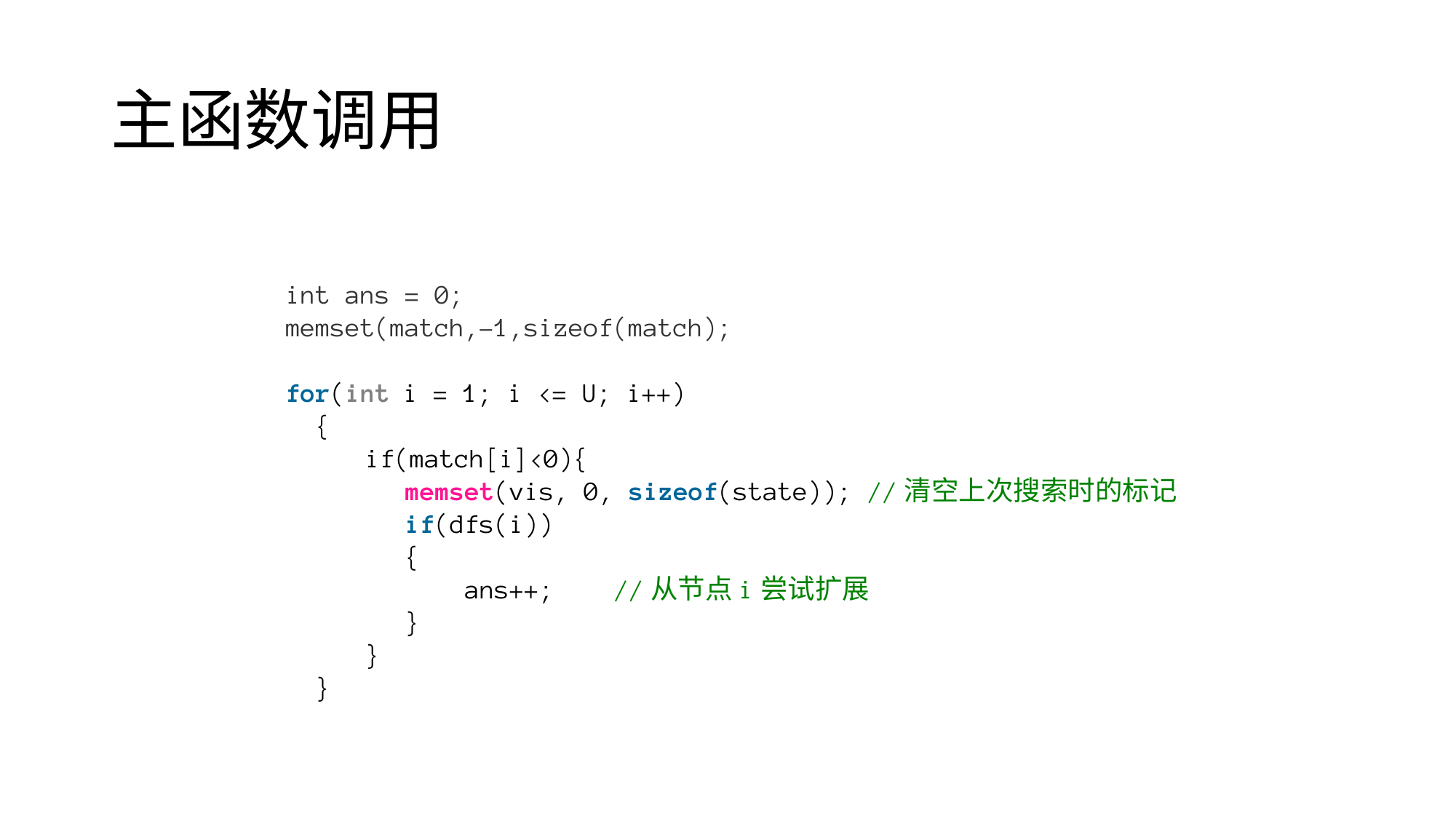

# 主函数调用
  int ans = 0;
  memset(match,-1,sizeof(match);

  for(int i = 1; i <= U; i++)
    {
	if(match[i]<0){
          memset(vis, 0, sizeof(state)); //清空上次搜索时的标记
          if(dfs(i))
          {
              ans++;    //从节点i尝试扩展
          }
	}
    }